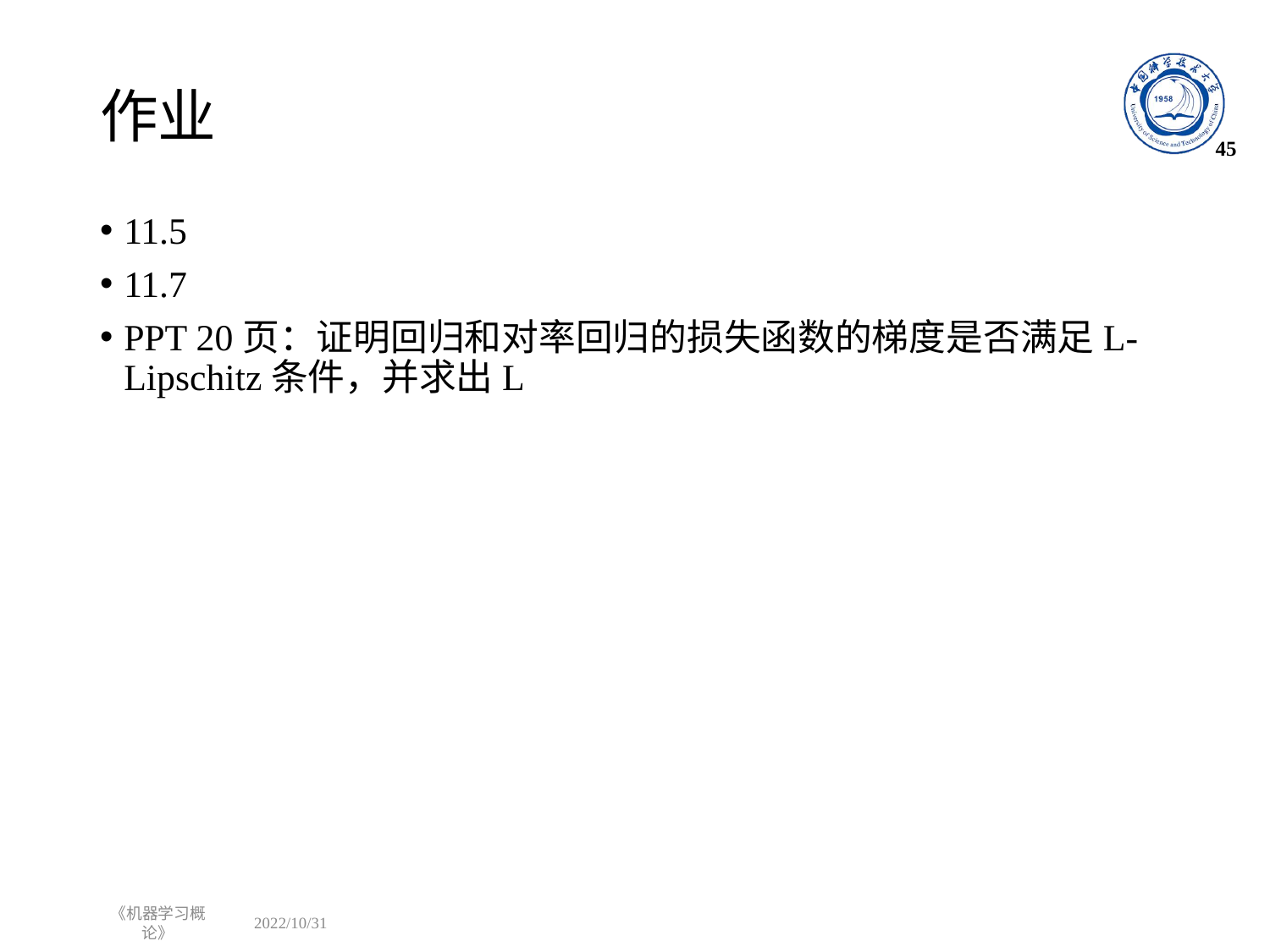

# 作业
45
11.5
11.7
PPT 20页：证明回归和对率回归的损失函数的梯度是否满足L-Lipschitz条件，并求出L
《机器学习概论》
2022/10/31